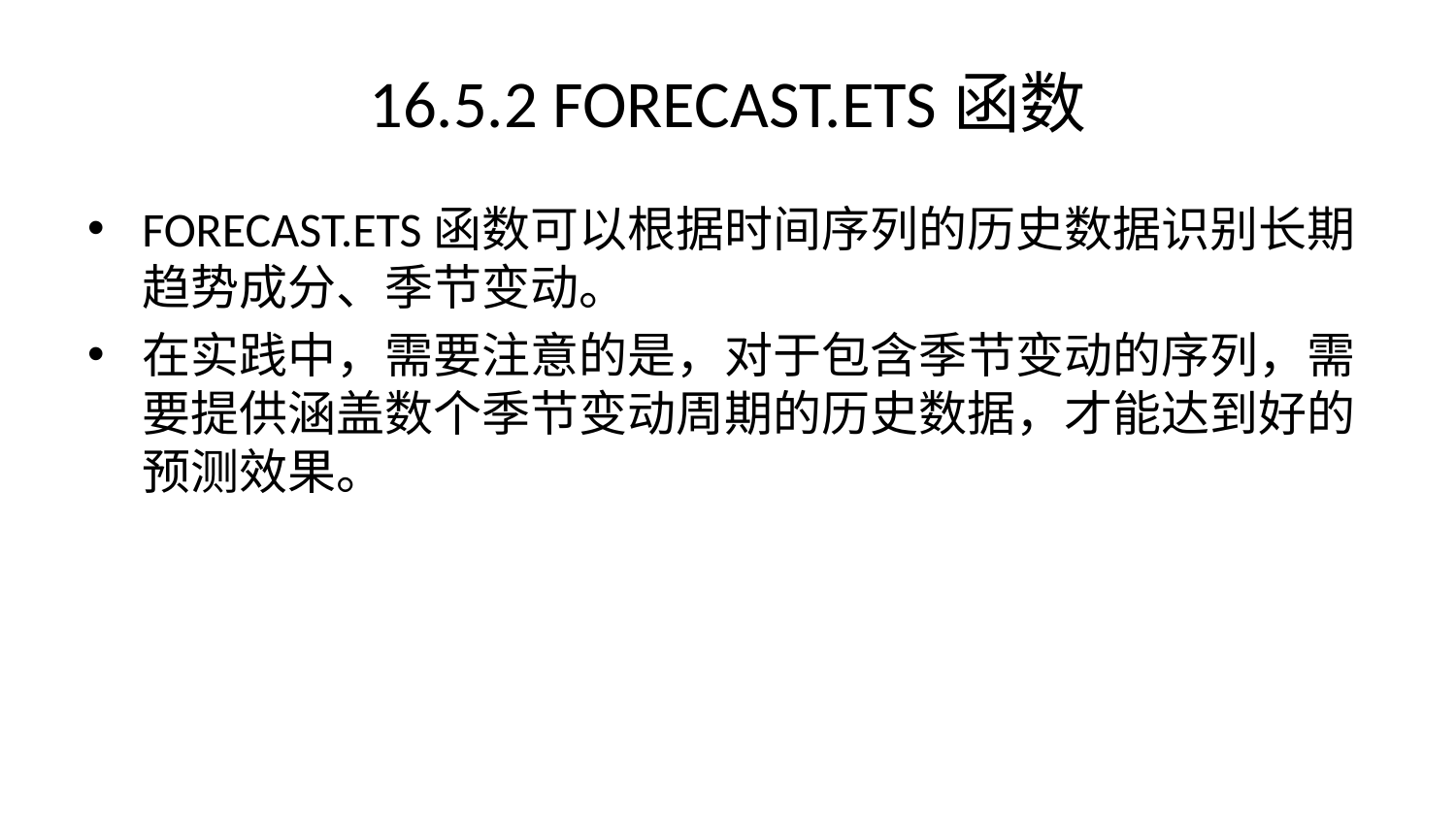

# 16.5.2 FORECAST.ETS函数
FORECAST.ETS函数可以根据时间序列的历史数据识别长期趋势成分、季节变动。
在实践中，需要注意的是，对于包含季节变动的序列，需要提供涵盖数个季节变动周期的历史数据，才能达到好的预测效果。